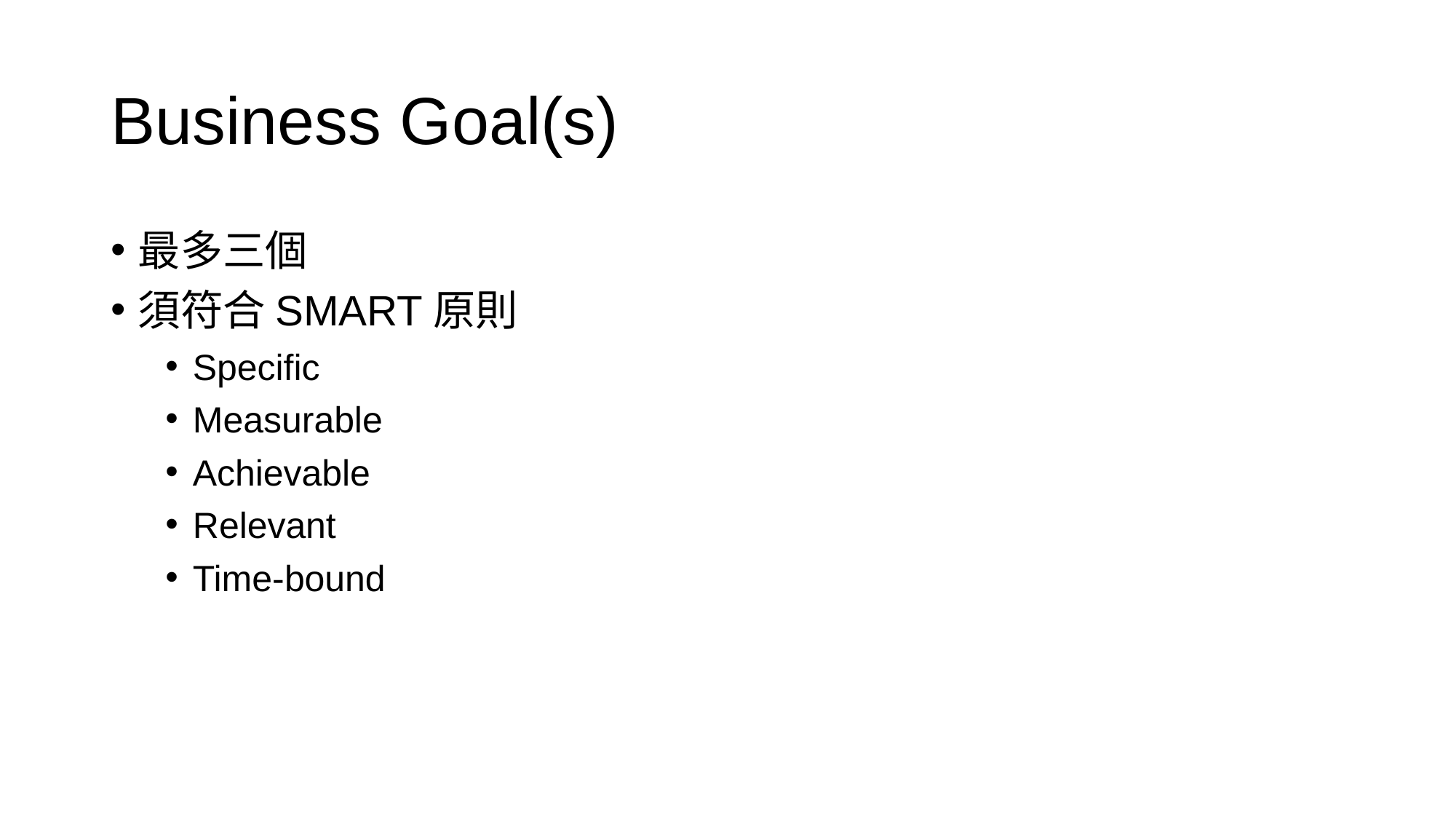

# Business Goal(s)
最多三個
須符合SMART原則
Specific
Measurable
Achievable
Relevant
Time-bound